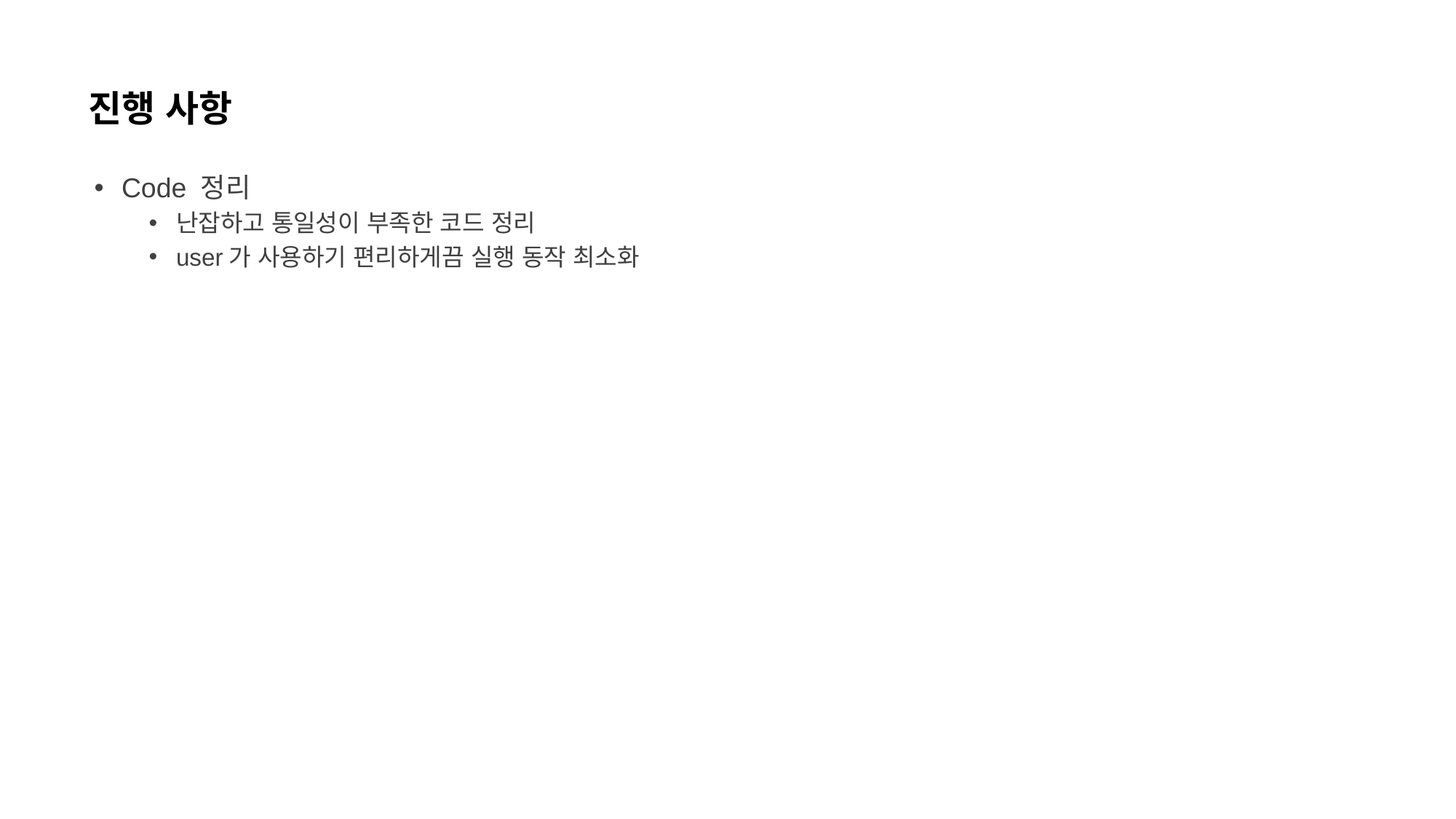

# 진행 사항
Code 정리
난잡하고 통일성이 부족한 코드 정리
user가 사용하기 편리하게끔 실행 동작 최소화